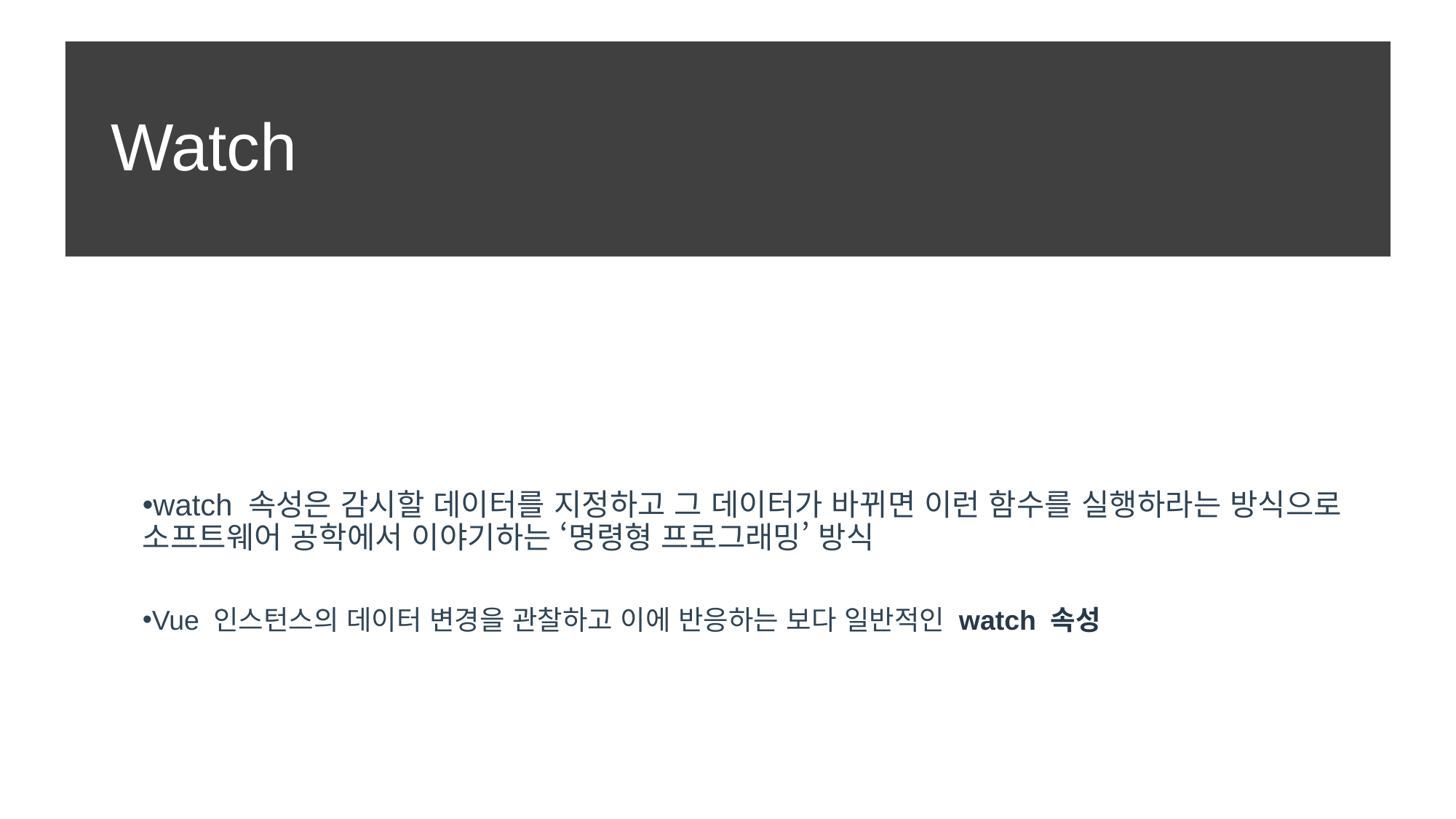

# Watch

watch 속성은 감시할 데이터를 지정하고 그 데이터가 바뀌면 이런 함수를 실행하라는 방식으로 소프트웨어 공학에서 이야기하는 ‘명령형 프로그래밍’ 방식

Vue 인스턴스의 데이터 변경을 관찰하고 이에 반응하는 보다 일반적인 watch 속성